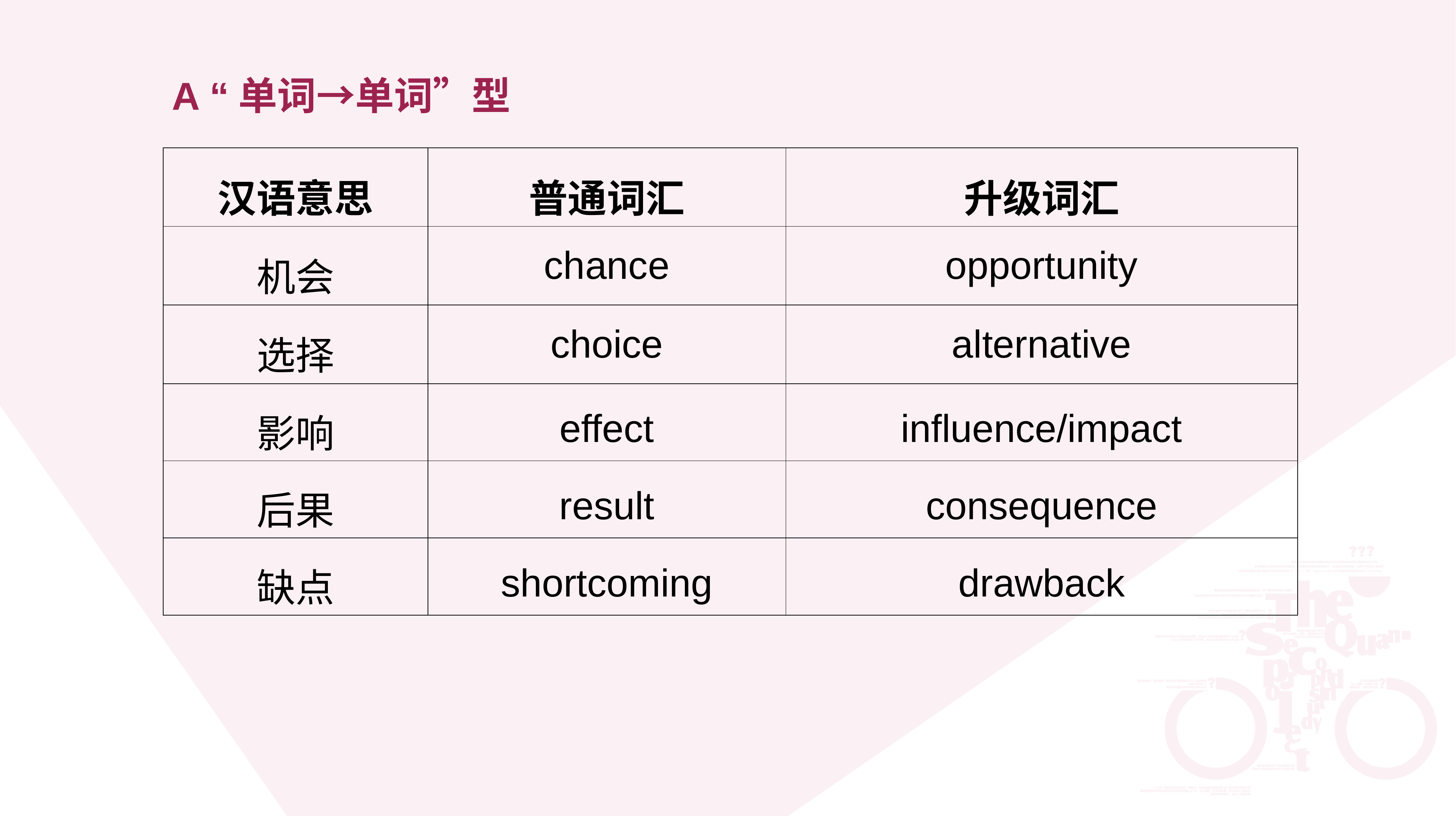

A “单词→单词”型
| 汉语意思 | 普通词汇 | 升级词汇 |
| --- | --- | --- |
| 机会 | chance | opportunity |
| 选择 | choice | alternative |
| 影响 | effect | influence/impact |
| 后果 | result | consequence |
| 缺点 | shortcoming | drawback |